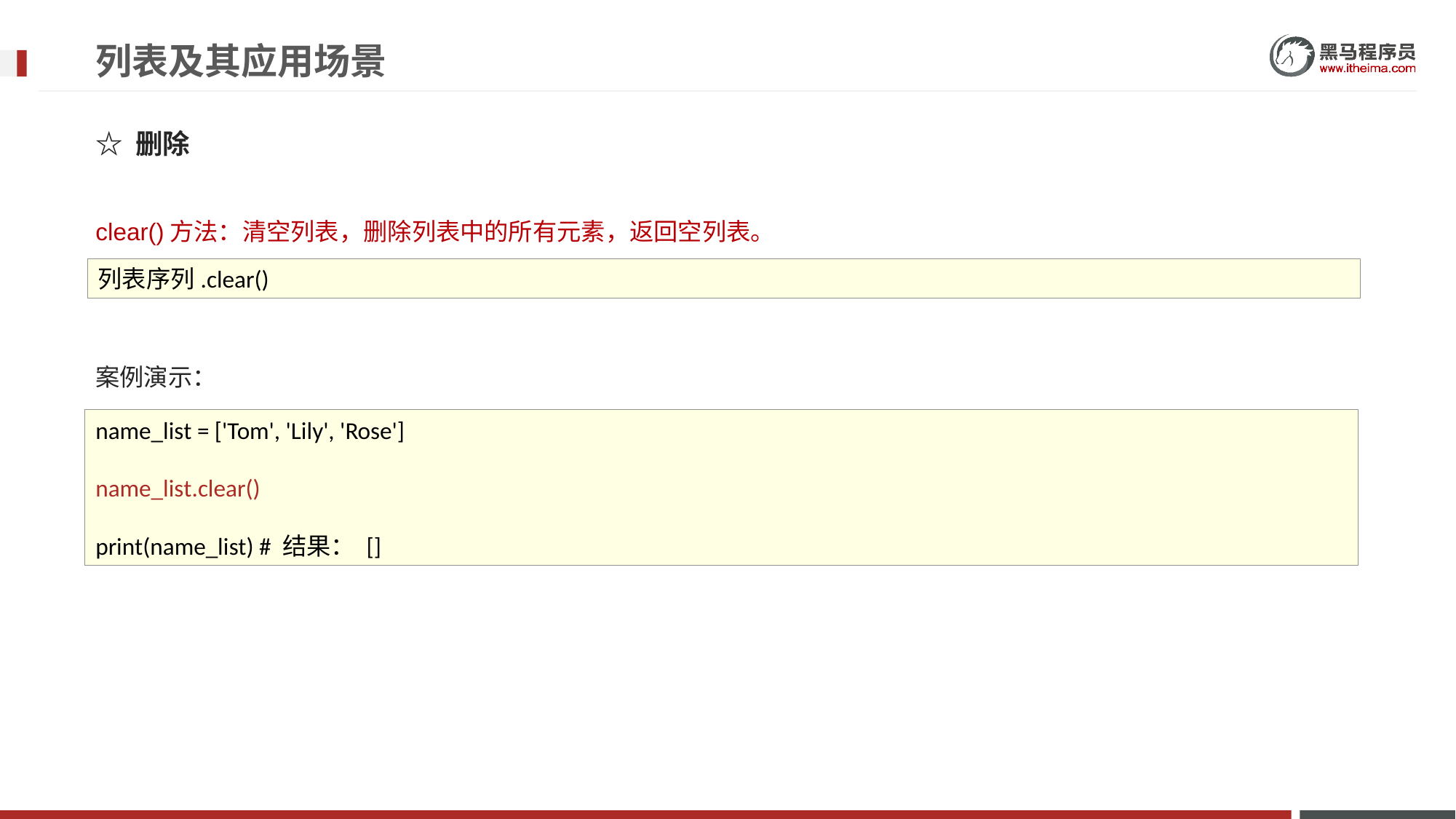

# 列表及其应用场景
☆ 删除
clear()方法：清空列表，删除列表中的所有元素，返回空列表。

案例演示：
列表序列.clear()
name_list = ['Tom', 'Lily', 'Rose']

name_list.clear()

print(name_list) # 结果： []